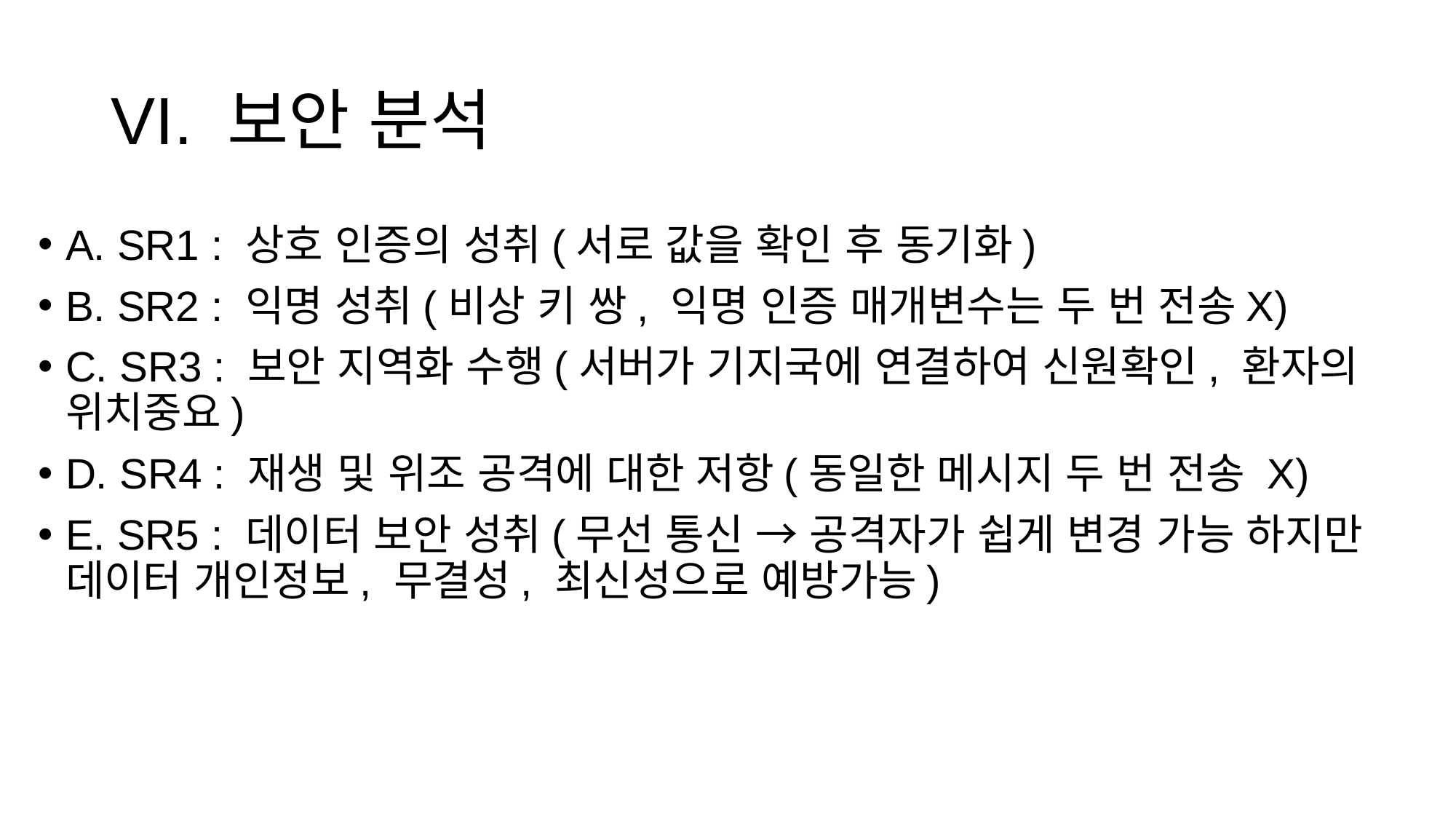

# VI. 보안 분석
A. SR1 : 상호 인증의 성취(서로 값을 확인 후 동기화)
B. SR2 : 익명 성취(비상 키 쌍, 익명 인증 매개변수는 두 번 전송X)
C. SR3 : 보안 지역화 수행(서버가 기지국에 연결하여 신원확인, 환자의 위치중요)
D. SR4 : 재생 및 위조 공격에 대한 저항(동일한 메시지 두 번 전송 X)
E. SR5 : 데이터 보안 성취(무선 통신 → 공격자가 쉽게 변경 가능 하지만 데이터 개인정보, 무결성, 최신성으로 예방가능)